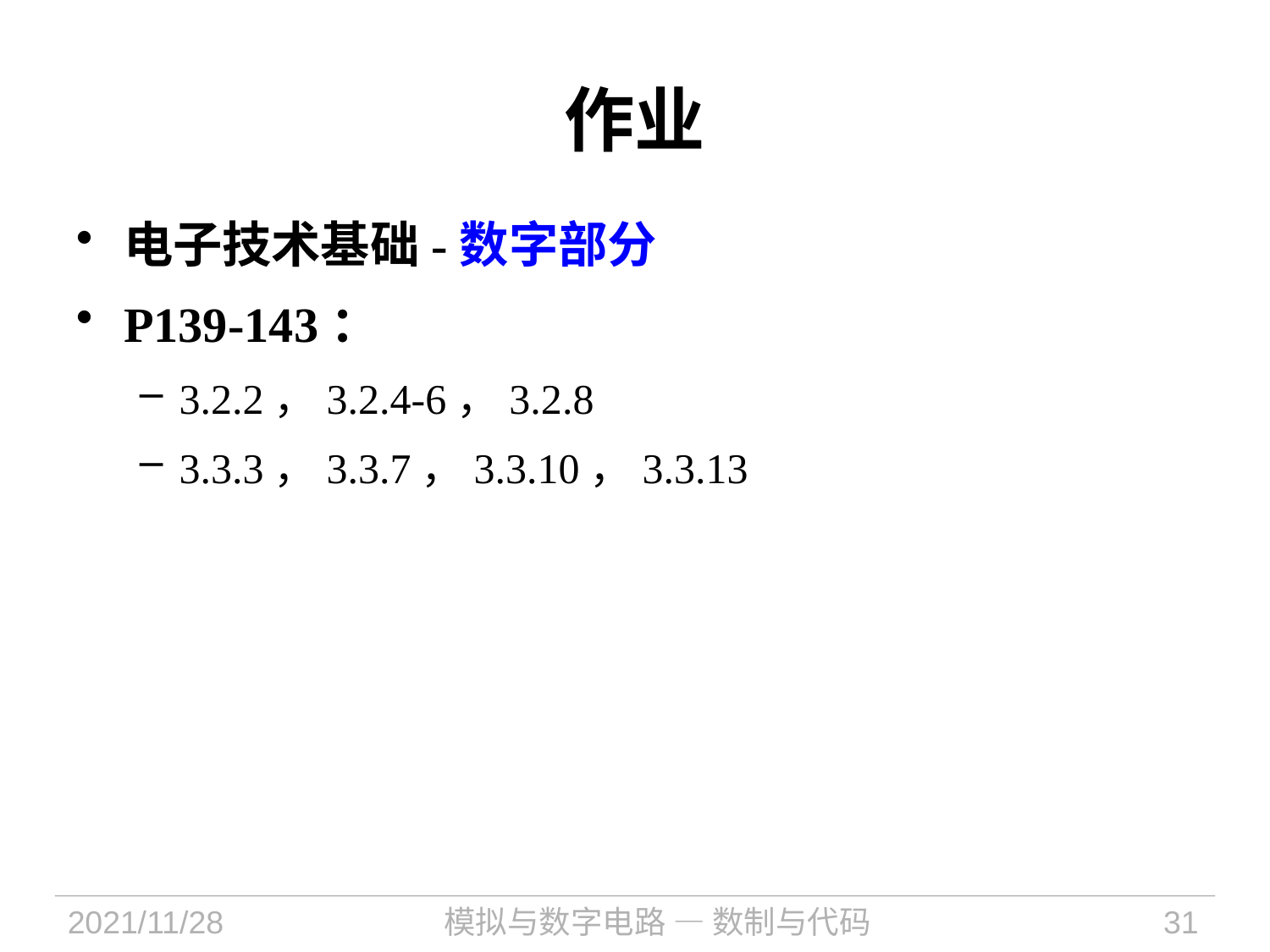

# 作业
电子技术基础-数字部分
P139-143：
3.2.2，3.2.4-6，3.2.8
3.3.3，3.3.7，3.3.10，3.3.13
2021/11/28
模拟与数字电路 — 数制与代码
31